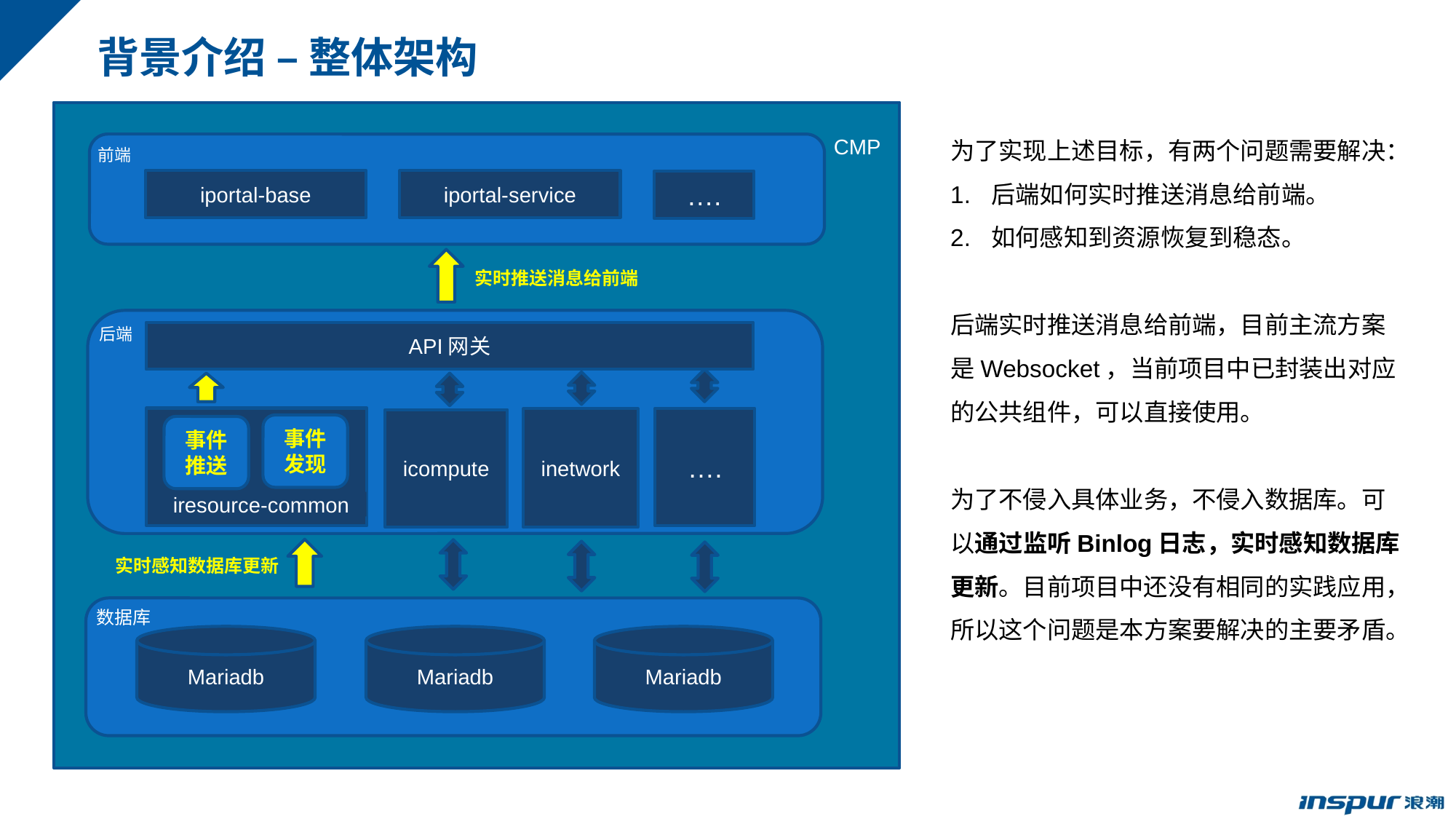

# 背景介绍 – 整体架构
CMP

实时推送消息给前端

后端
API网关

inetwork
….
icompute

实时感知数据库更新

数据库
Mariadb
Mariadb
Mariadb
为了实现上述目标，有两个问题需要解决：
后端如何实时推送消息给前端。
如何感知到资源恢复到稳态。

后端实时推送消息给前端，目前主流方案是Websocket，当前项目中已封装出对应的公共组件，可以直接使用。

为了不侵入具体业务，不侵入数据库。可以通过监听Binlog日志，实时感知数据库更新。目前项目中还没有相同的实践应用，所以这个问题是本方案要解决的主要矛盾。
CMP
前端
iportal-base
iportal-service
….

事件发现
事件推送
iresource-common